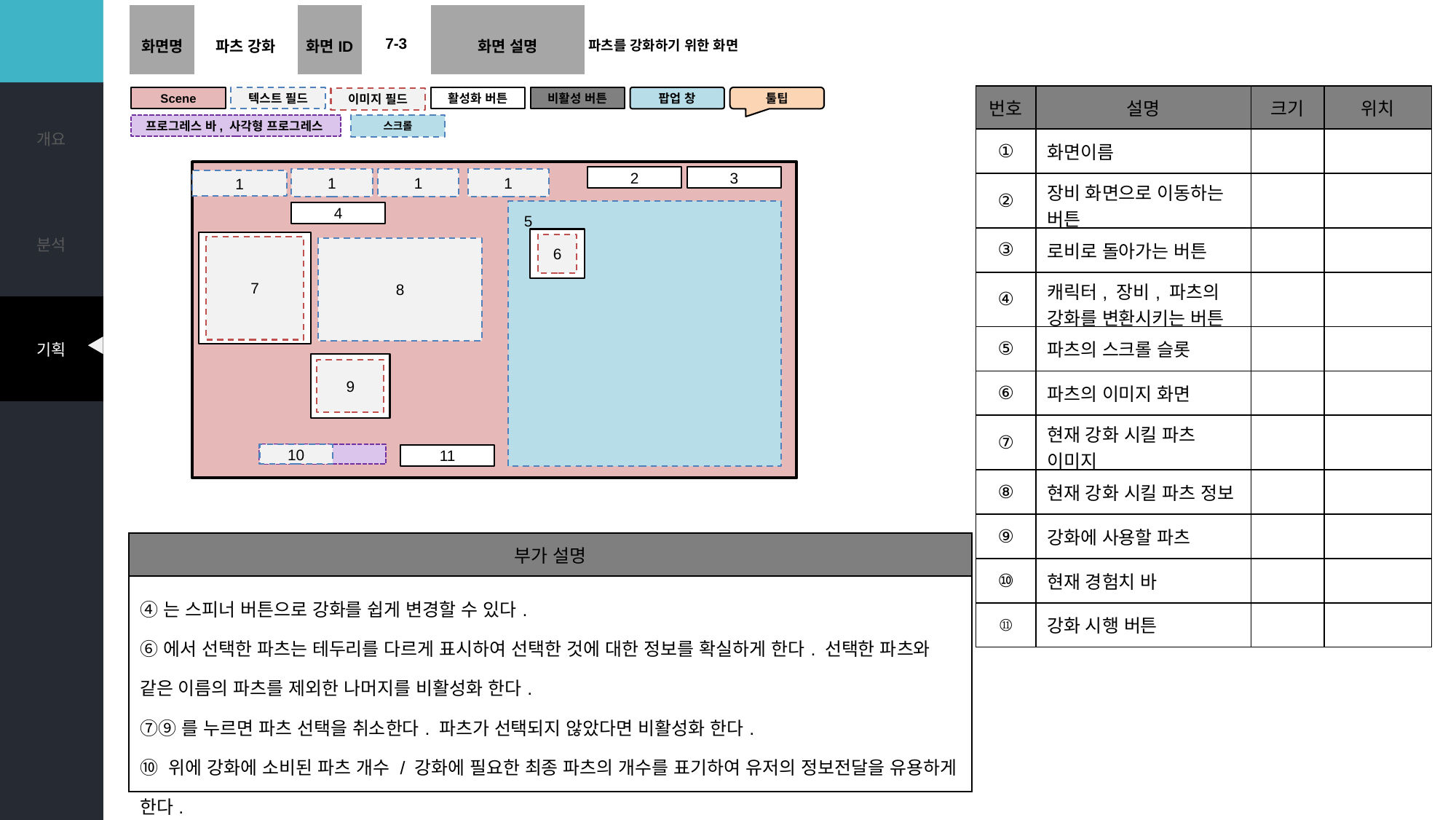

# 강화 화면 (파츠)
| 화면명 | 파츠 강화 | 화면ID | 7-3 | 화면 설명 | 파츠를 강화하기 위한 화면 |
| --- | --- | --- | --- | --- | --- |
| 번호 | 설명 | 크기 | 위치 |
| --- | --- | --- | --- |
| ① | 화면이름 |  |  |
| ② | 장비 화면으로 이동하는 버튼 |  |  |
| ③ | 로비로 돌아가는 버튼 |  |  |
| ④ | 캐릭터, 장비, 파츠의 강화를 변환시키는 버튼 |  |  |
| ⑤ | 파츠의 스크롤 슬롯 |  |  |
| ⑥ | 파츠의 이미지 화면 |  |  |
| ⑦ | 현재 강화 시킬 파츠 이미지 |  |  |
| ⑧ | 현재 강화 시킬 파츠 정보 |  |  |
| ⑨ | 강화에 사용할 파츠 |  |  |
| ⑩ | 현재 경험치 바 |  |  |
| ⑪ | 강화 시행 버튼 |  |  |
Scene
텍스트 필드
팝업 창
활성화 버튼
비활성 버튼
툴팁
이미지 필드
프로그레스 바, 사각형 프로그레스
스크롤

2
3
1
1
1
1

4
5
2
6

7
8
2
9

10
11
| 부가 설명 |
| --- |
| ④는 스피너 버튼으로 강화를 쉽게 변경할 수 있다. ⑥에서 선택한 파츠는 테두리를 다르게 표시하여 선택한 것에 대한 정보를 확실하게 한다. 선택한 파츠와 같은 이름의 파츠를 제외한 나머지를 비활성화 한다. ⑦⑨를 누르면 파츠 선택을 취소한다. 파츠가 선택되지 않았다면 비활성화 한다. ⑩ 위에 강화에 소비된 파츠 개수 / 강화에 필요한 최종 파츠의 개수를 표기하여 유저의 정보전달을 유용하게 한다. |